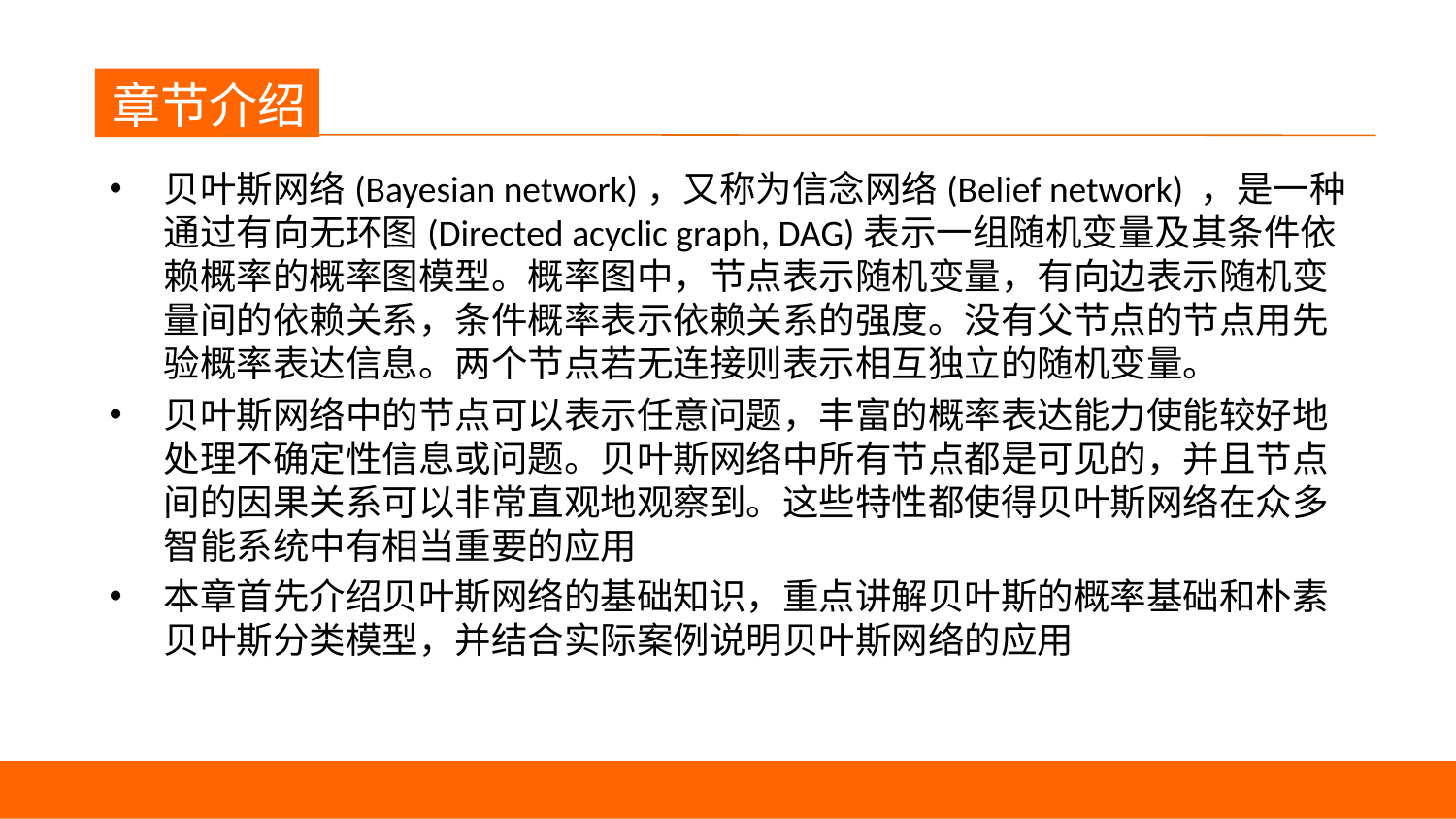

章节介绍
贝叶斯网络(Bayesian network)，又称为信念网络(Belief network) ，是一种通过有向无环图(Directed acyclic graph, DAG)表示一组随机变量及其条件依赖概率的概率图模型。概率图中，节点表示随机变量，有向边表示随机变量间的依赖关系，条件概率表示依赖关系的强度。没有父节点的节点用先验概率表达信息。两个节点若无连接则表示相互独立的随机变量。
贝叶斯网络中的节点可以表示任意问题，丰富的概率表达能力使能较好地处理不确定性信息或问题。贝叶斯网络中所有节点都是可见的，并且节点间的因果关系可以非常直观地观察到。这些特性都使得贝叶斯网络在众多智能系统中有相当重要的应用
本章首先介绍贝叶斯网络的基础知识，重点讲解贝叶斯的概率基础和朴素贝叶斯分类模型，并结合实际案例说明贝叶斯网络的应用